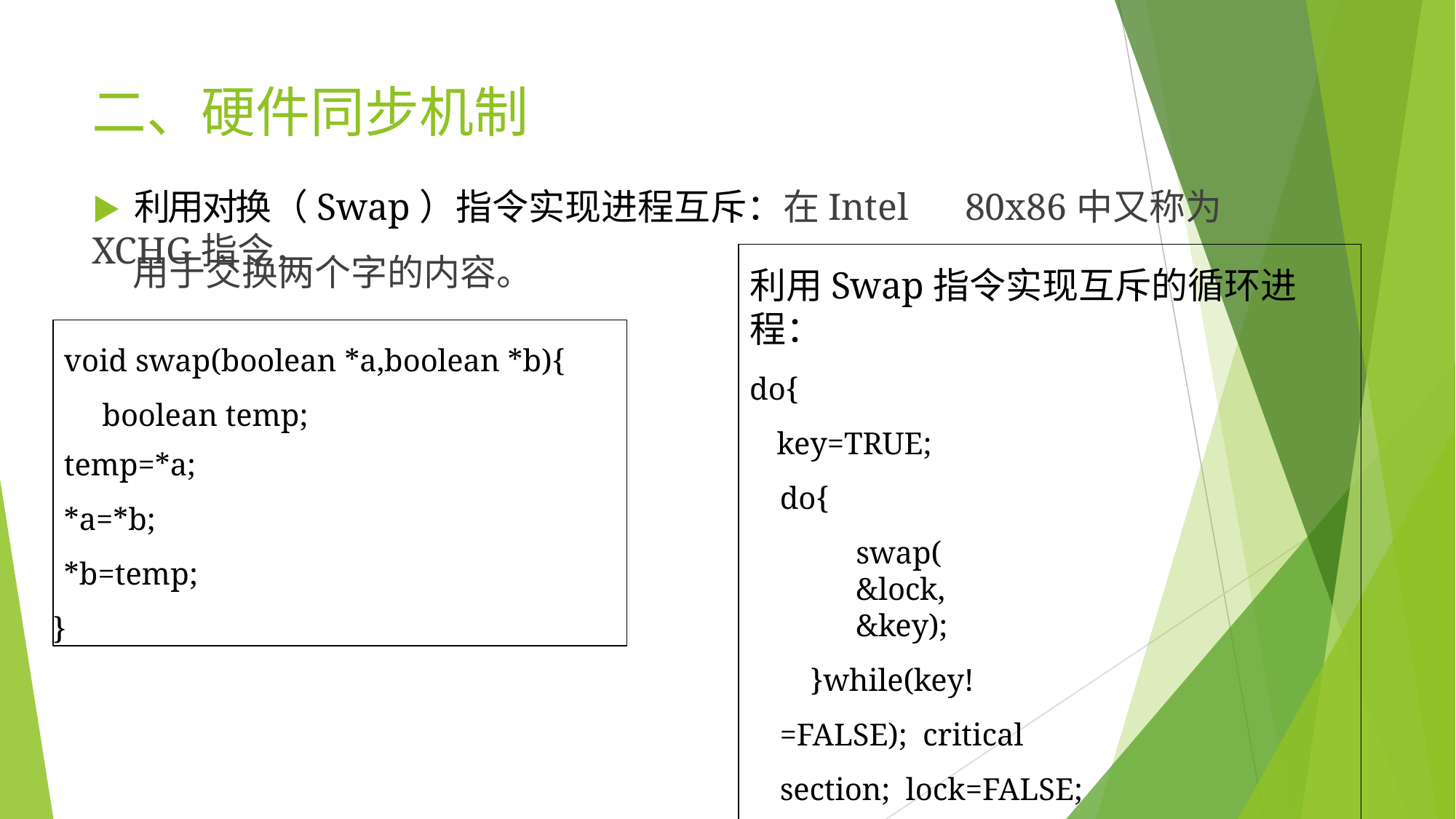

# 二、硬件同步机制
▶	利用对换（Swap）指令实现进程互斥：在Intel	80x86中又称为XCHG指令，
利用Swap指令实现互斥的循环进程：
do{
key=TRUE;
do{
swap(&lock,&key);
}while(key!=FALSE);  critical section;  lock=FALSE;
……
}while(TRUE);
用于交换两个字的内容。
void swap(boolean *a,boolean *b){  boolean temp;
temp=*a;
*a=*b;
*b=temp;
}